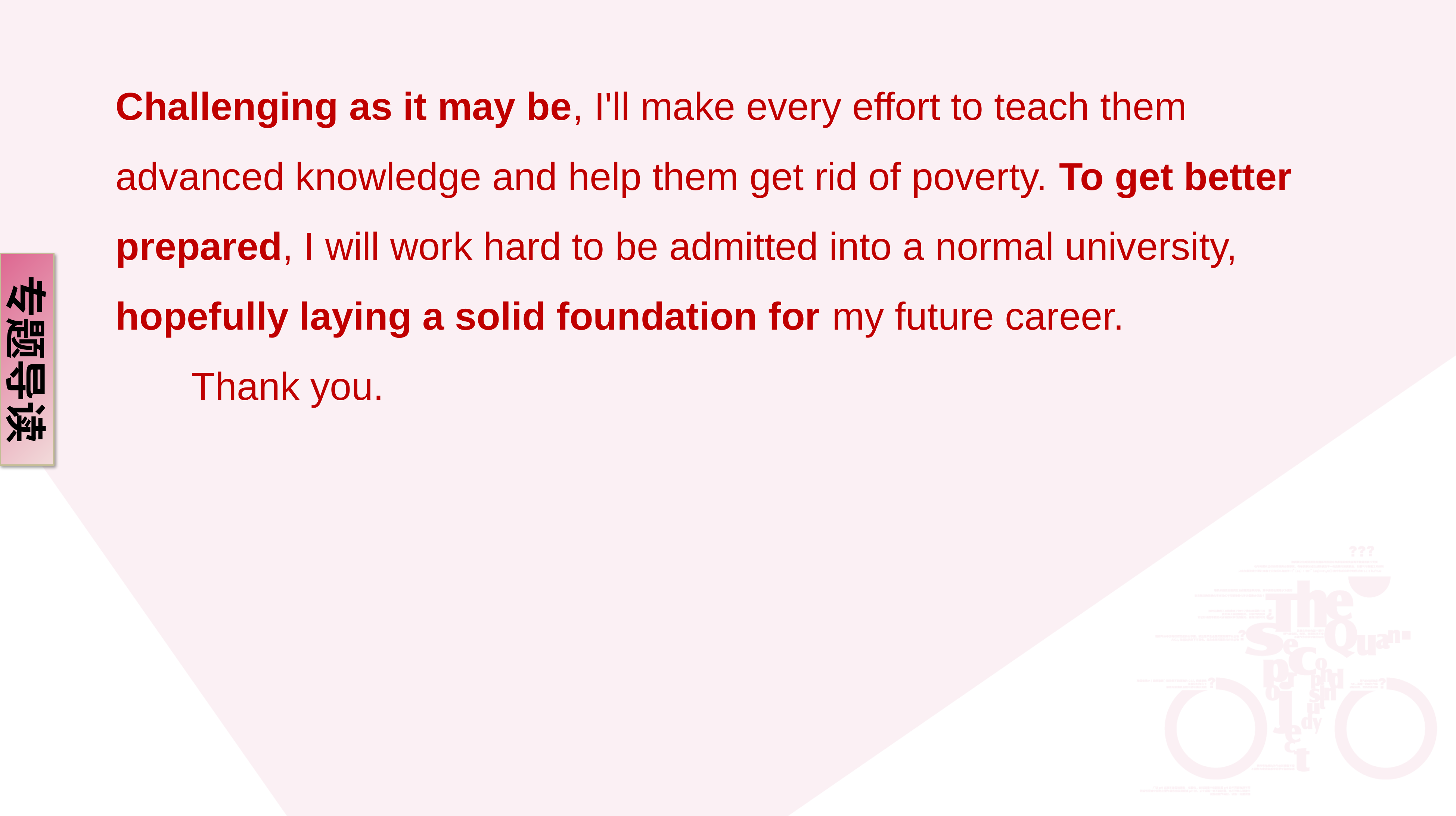

Challenging as it may be, I'll make every effort to teach them advanced knowledge and help them get rid of poverty. To get better prepared, I will work hard to be admitted into a normal university, hopefully laying a solid foundation for my future career.
       Thank you.
专题导读